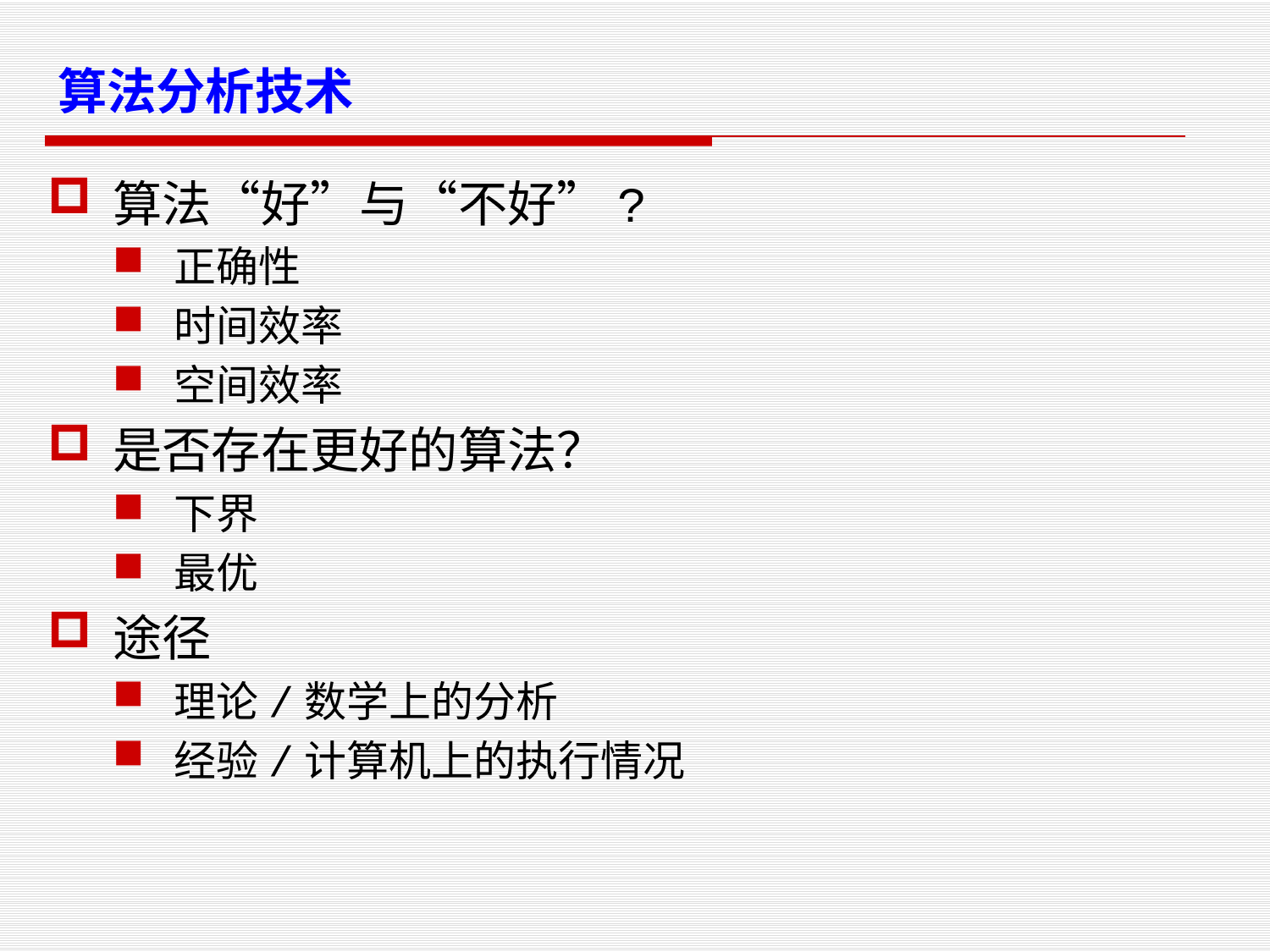

# 算法分析技术
算法“好”与“不好”?
正确性
时间效率
空间效率
是否存在更好的算法？
下界
最优
途径
理论/数学上的分析
经验/计算机上的执行情况